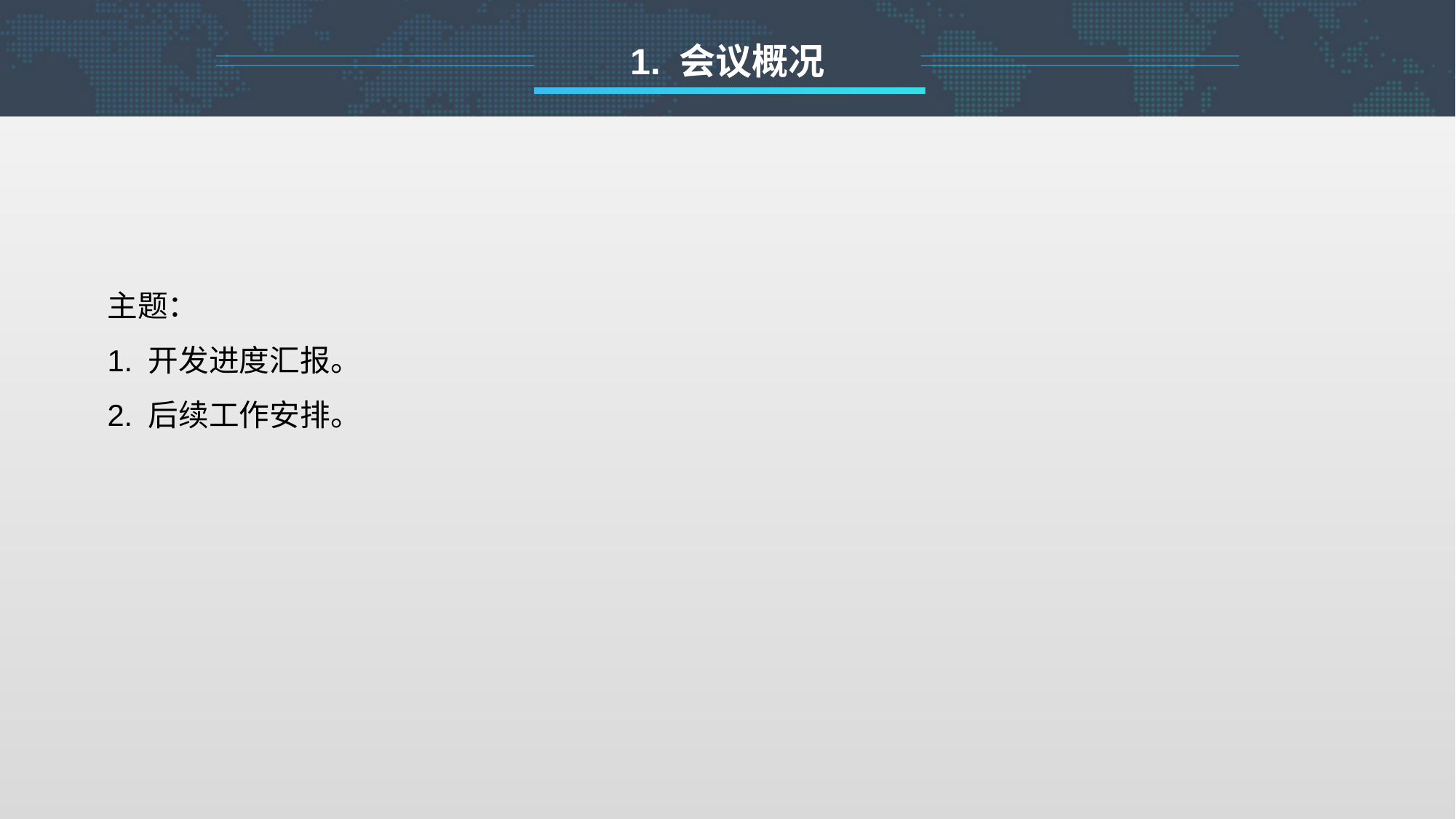

1. 会议概况

主题：
1. 开发进度汇报。
2. 后续工作安排。